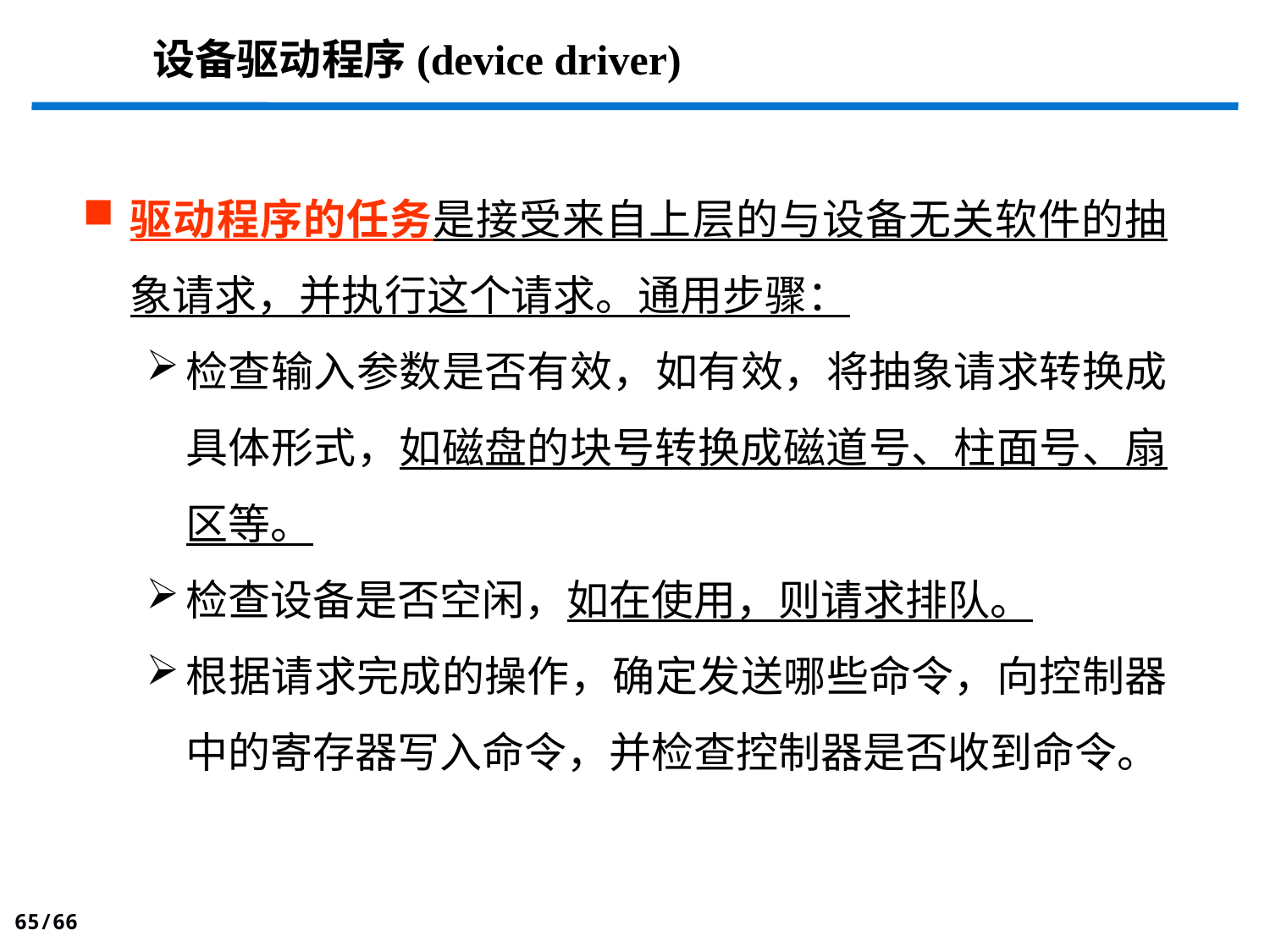

# 设备驱动程序(device driver)
驱动程序的任务是接受来自上层的与设备无关软件的抽象请求，并执行这个请求。通用步骤：
检查输入参数是否有效，如有效，将抽象请求转换成具体形式，如磁盘的块号转换成磁道号、柱面号、扇区等。
检查设备是否空闲，如在使用，则请求排队。
根据请求完成的操作，确定发送哪些命令，向控制器中的寄存器写入命令，并检查控制器是否收到命令。